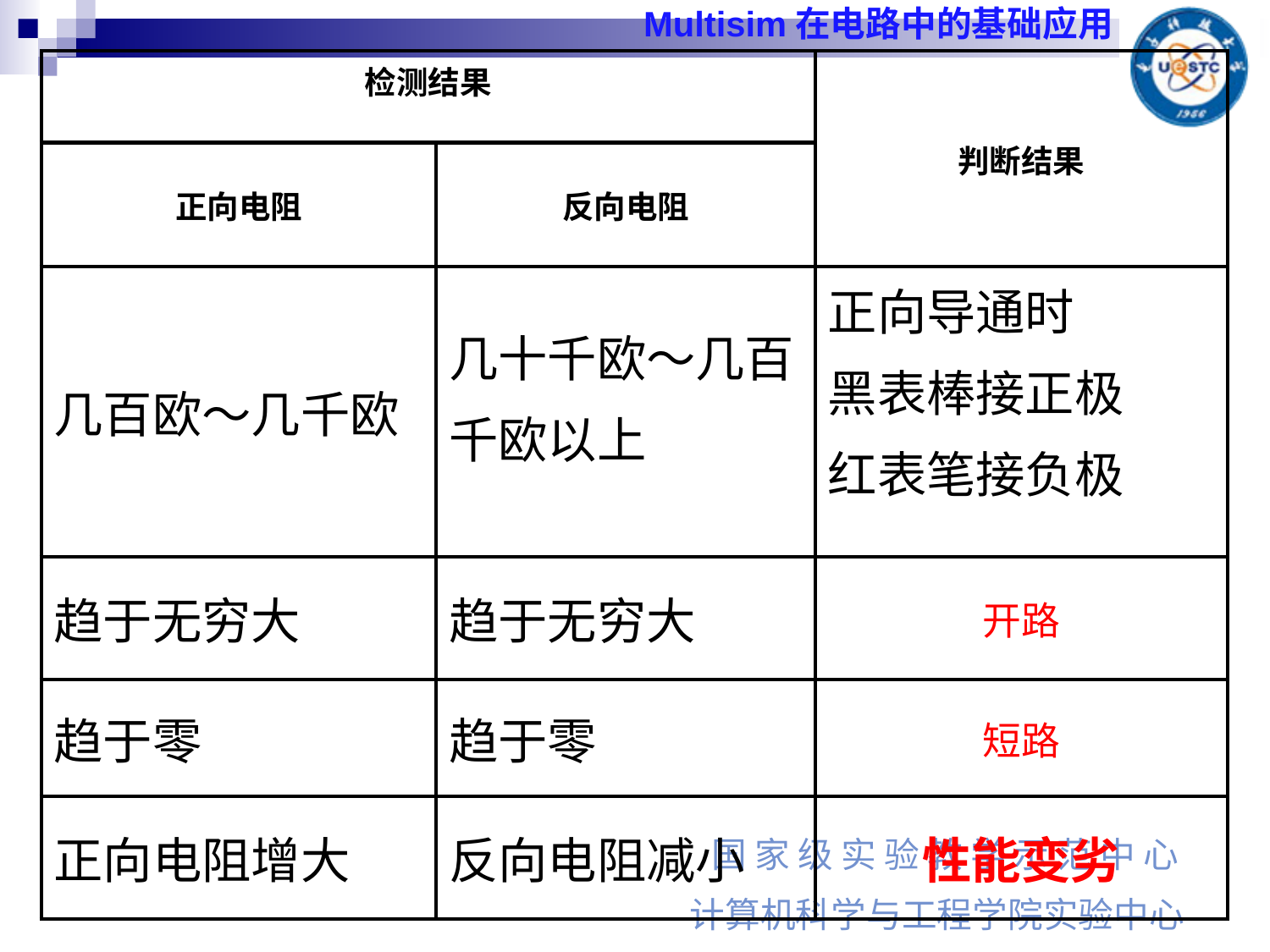

| 检测结果 |  | 判断结果 |
| --- | --- | --- |
| 正向电阻 | 反向电阻 |  |
| 几百欧～几千欧 | 几十千欧～几百 千欧以上 | 正向导通时 黑表棒接正极 红表笔接负极 |
| 趋于无穷大 | 趋于无穷大 | 开路 |
| 趋于零 | 趋于零 | 短路 |
| 正向电阻增大 | 反向电阻减小 | 性能变劣 |